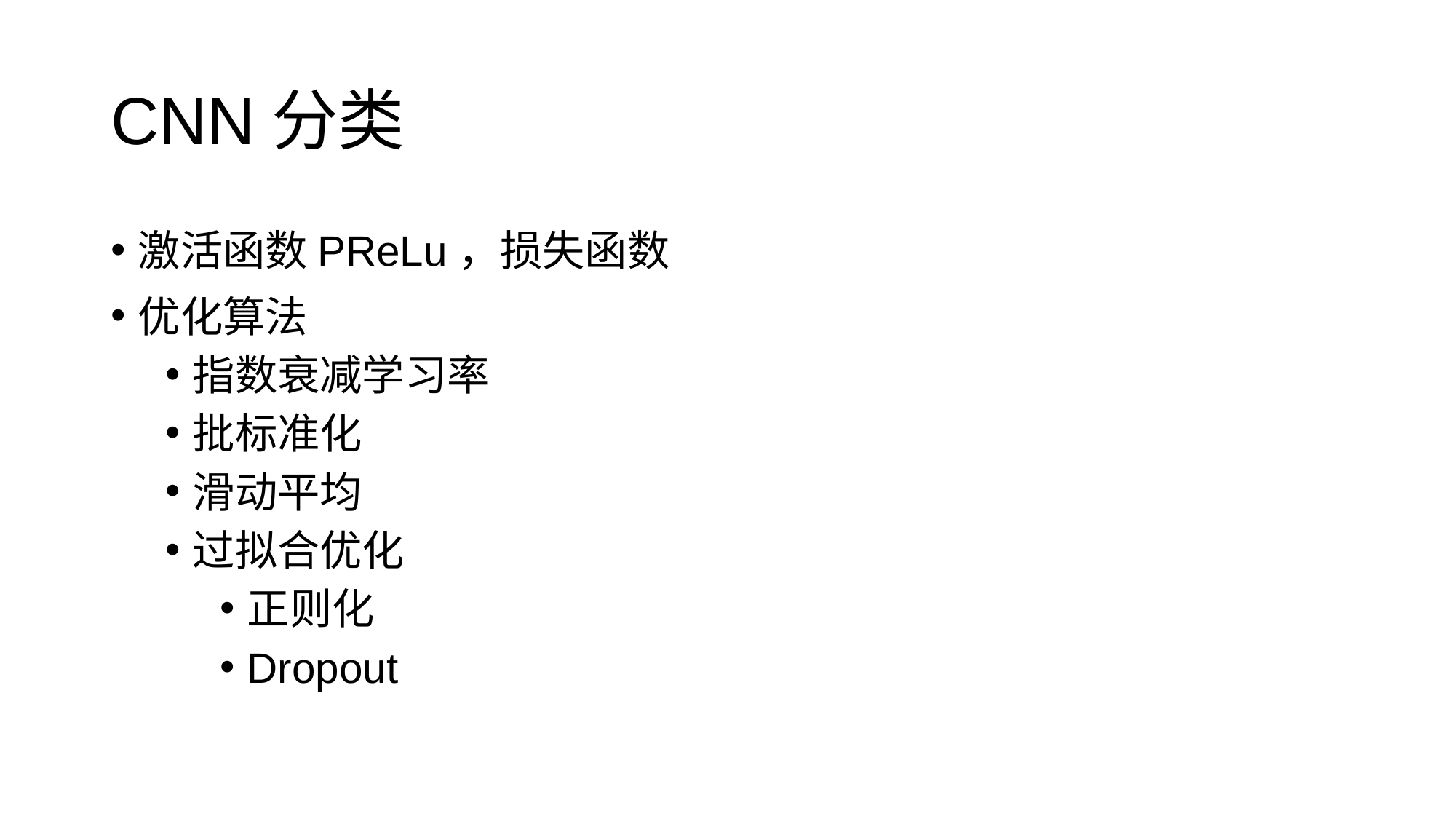

# CNN分类
激活函数PReLu，损失函数
优化算法
指数衰减学习率
批标准化
滑动平均
过拟合优化
正则化
Dropout